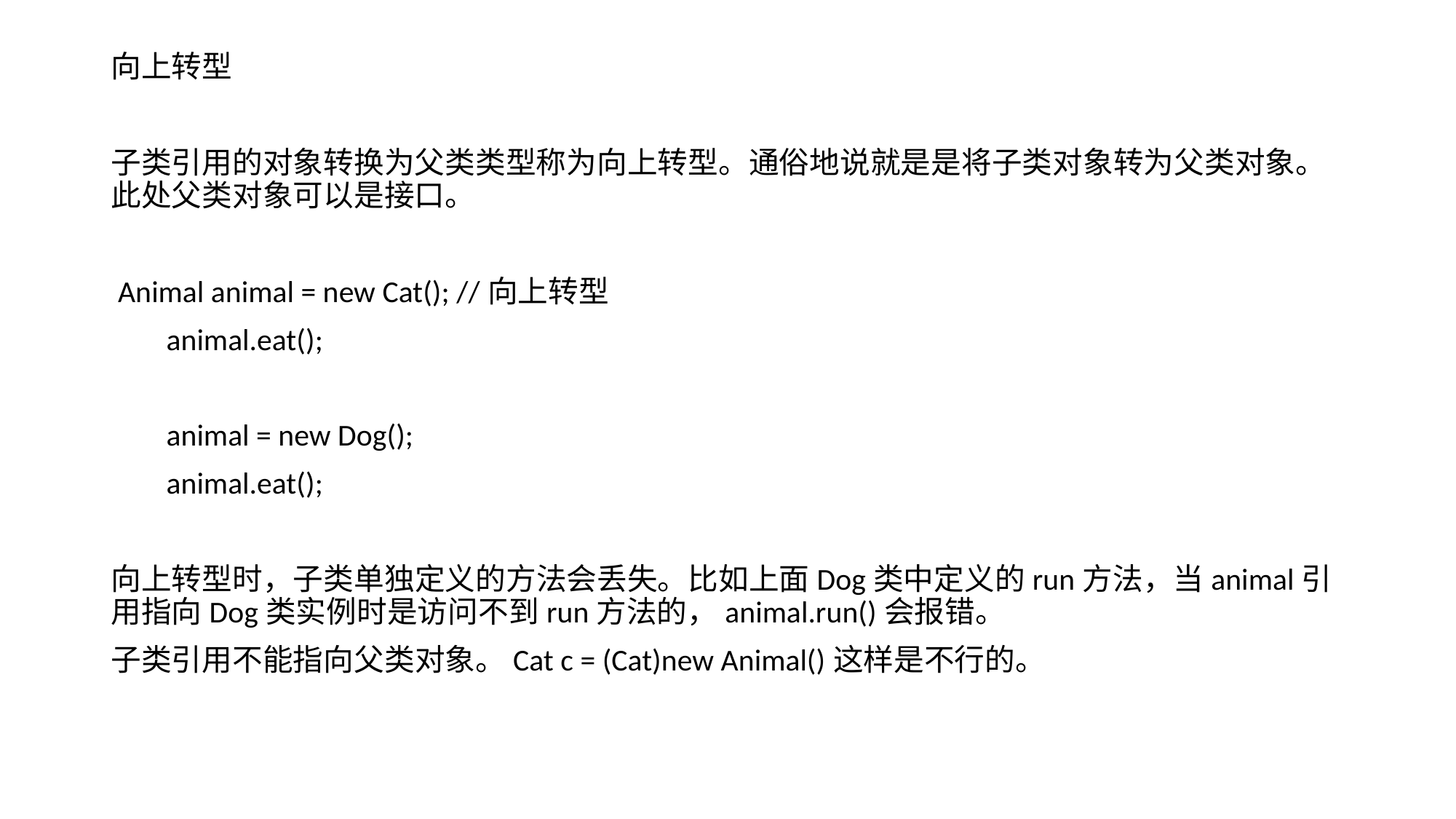

向上转型

子类引用的对象转换为父类类型称为向上转型。通俗地说就是是将子类对象转为父类对象。此处父类对象可以是接口。

 Animal animal = new Cat(); //向上转型
        animal.eat();

        animal = new Dog();
        animal.eat();

向上转型时，子类单独定义的方法会丢失。比如上面Dog类中定义的run方法，当animal引用指向Dog类实例时是访问不到run方法的，animal.run()会报错。
子类引用不能指向父类对象。Cat c = (Cat)new Animal()这样是不行的。